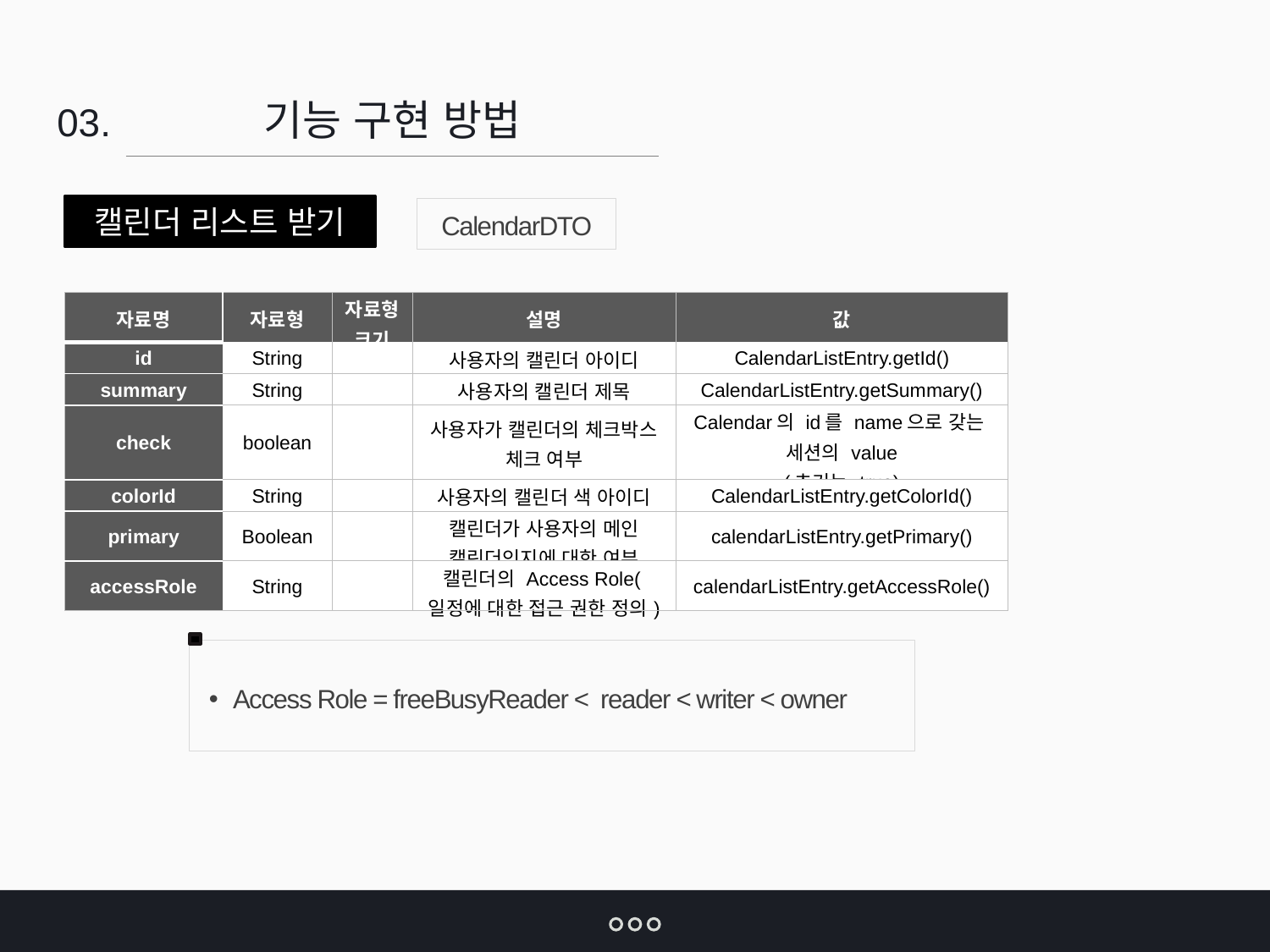

기능 구현 방법
03.
캘린더 리스트 받기
CalendarDTO
| 자료명 | 자료형 | 자료형 크기 | 설명 | 값 |
| --- | --- | --- | --- | --- |
| id | String |  | 사용자의 캘린더 아이디 | CalendarListEntry.getId() |
| summary | String |  | 사용자의 캘린더 제목 | CalendarListEntry.getSummary() |
| check | boolean |  | 사용자가 캘린더의 체크박스 체크 여부 | Calendar의 id를 name으로 갖는 세션의 value (초기는 true) |
| colorId | String |  | 사용자의 캘린더 색 아이디 | CalendarListEntry.getColorId() |
| primary | Boolean |  | 캘린더가 사용자의 메인 캘린더인지에 대한 여부 | calendarListEntry.getPrimary() |
| accessRole | String |  | 캘린더의 Access Role(일정에 대한 접근 권한 정의) | calendarListEntry.getAccessRole() |

Access Role = freeBusyReader <  reader < writer < owner